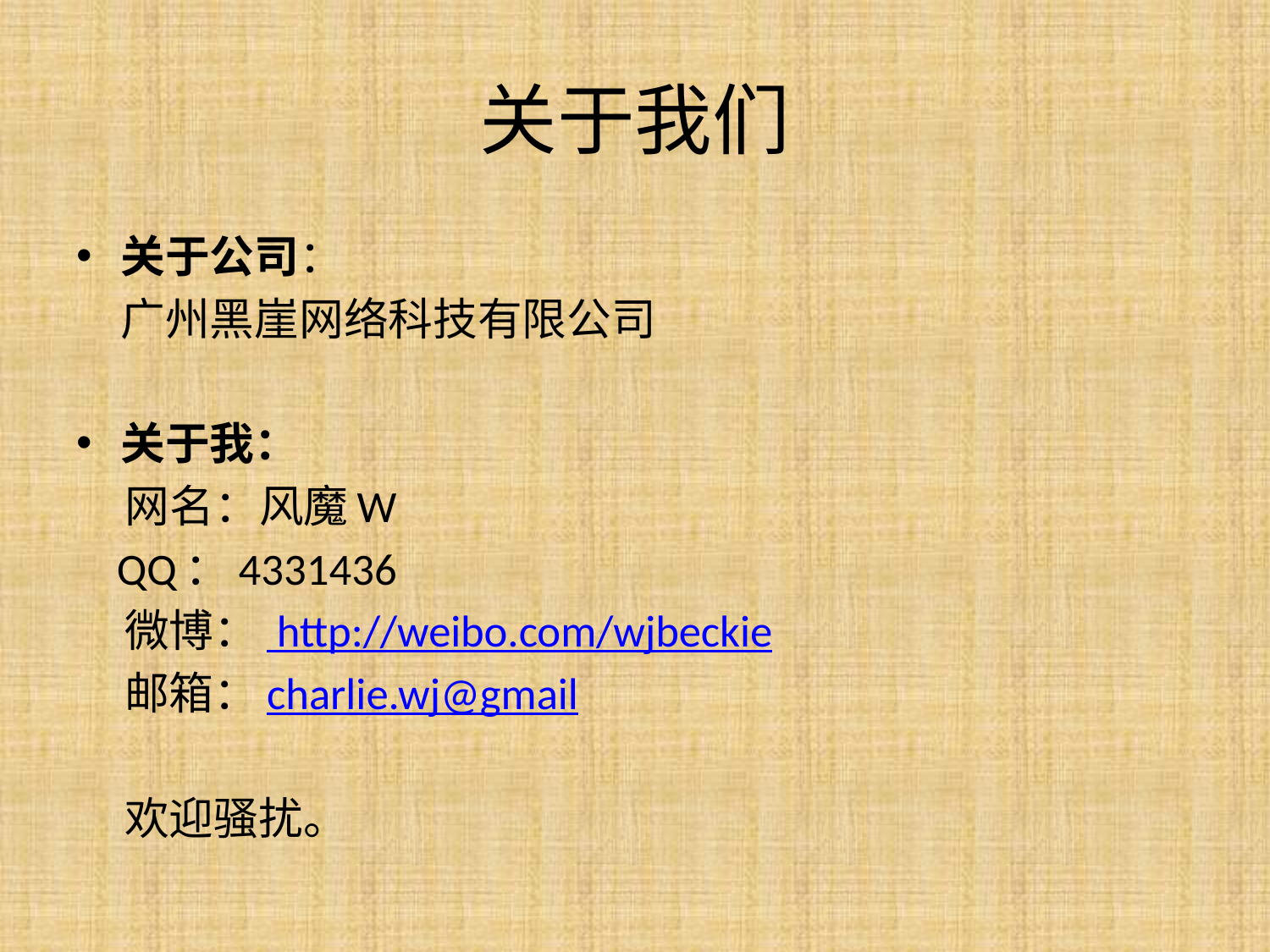

# 关于我们
关于公司：
	广州黑崖网络科技有限公司

关于我：
    网名：风魔W
    QQ：4331436
    微博： http://weibo.com/wjbeckie
    邮箱：charlie.wj@gmail

    欢迎骚扰。